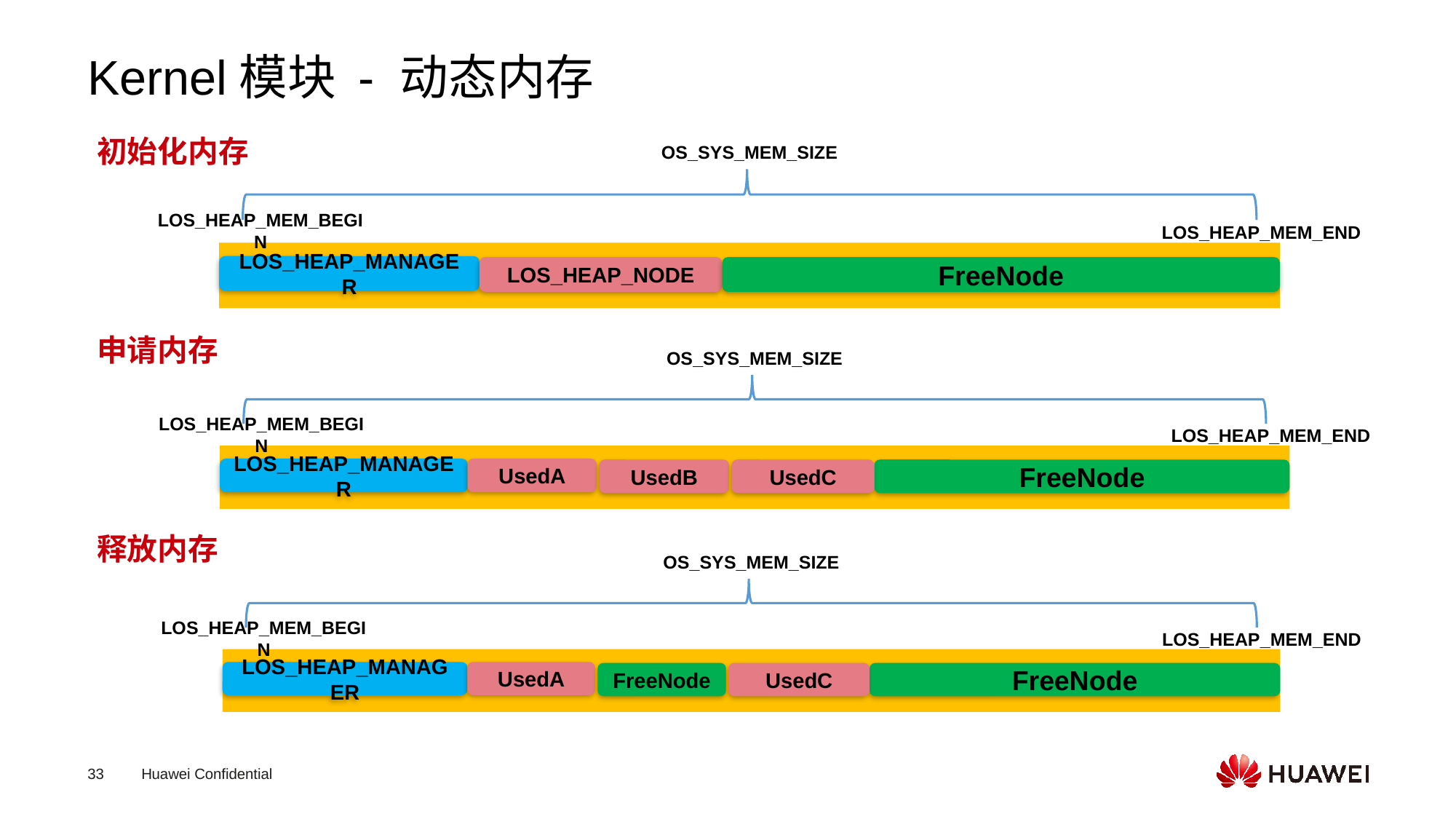

# Kernel模块 - 动态内存
初始化内存

申请内存

释放内存

OS_SYS_MEM_SIZE
LOS_HEAP_MEM_BEGIN
LOS_HEAP_MEM_END

LOS_HEAP_MANAGER
LOS_HEAP_NODE
FreeNode

OS_SYS_MEM_SIZE
LOS_HEAP_MEM_BEGIN
LOS_HEAP_MEM_END

LOS_HEAP_MANAGER
UsedA
FreeNode
UsedB
UsedC

OS_SYS_MEM_SIZE
LOS_HEAP_MEM_BEGIN
LOS_HEAP_MEM_END

LOS_HEAP_MANAGER
UsedA
FreeNode
FreeNode
UsedC